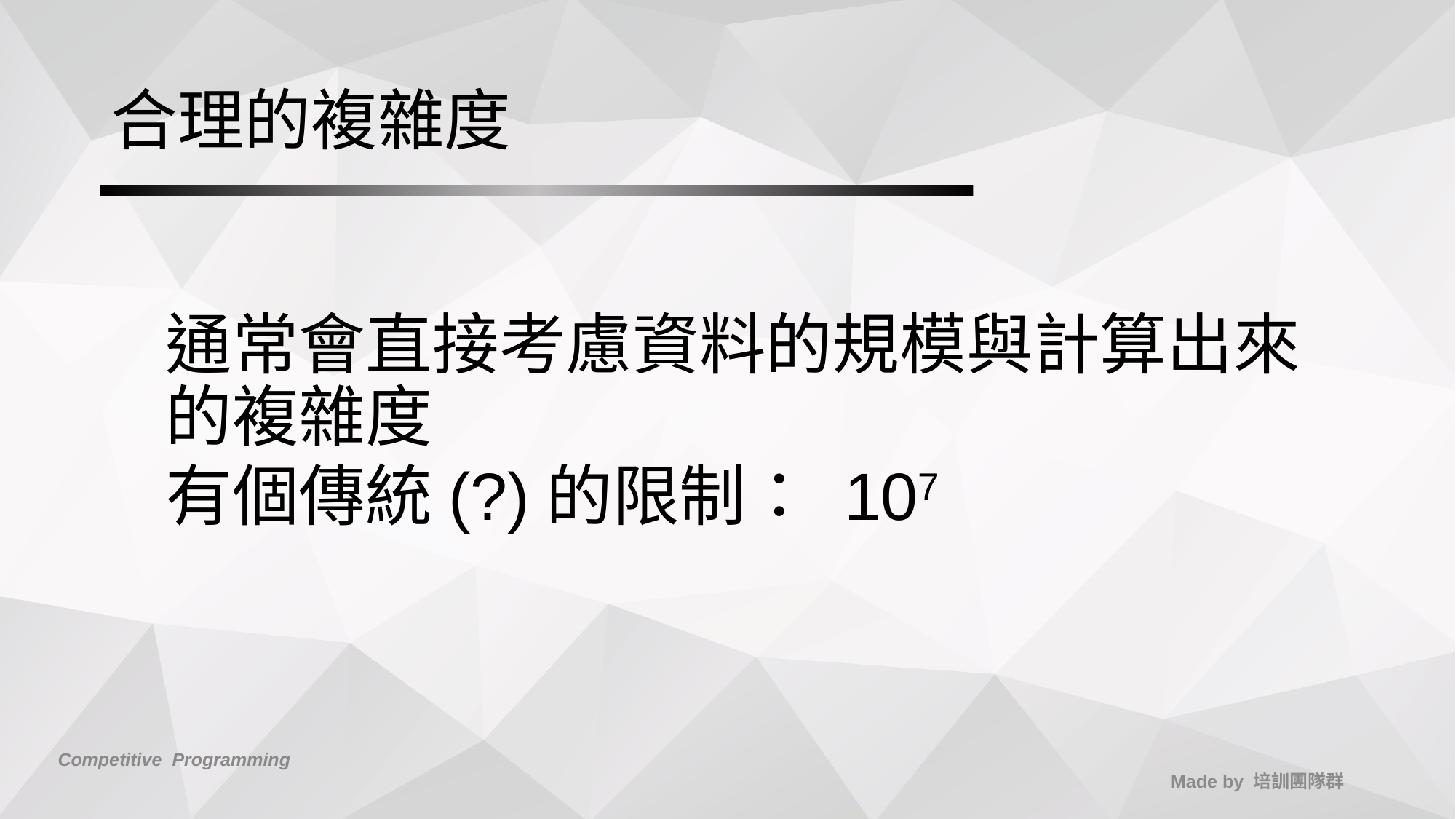

# 合理的複雜度

通常會直接考慮資料的規模與計算出來的複雜度
有個傳統(?)的限制： 107